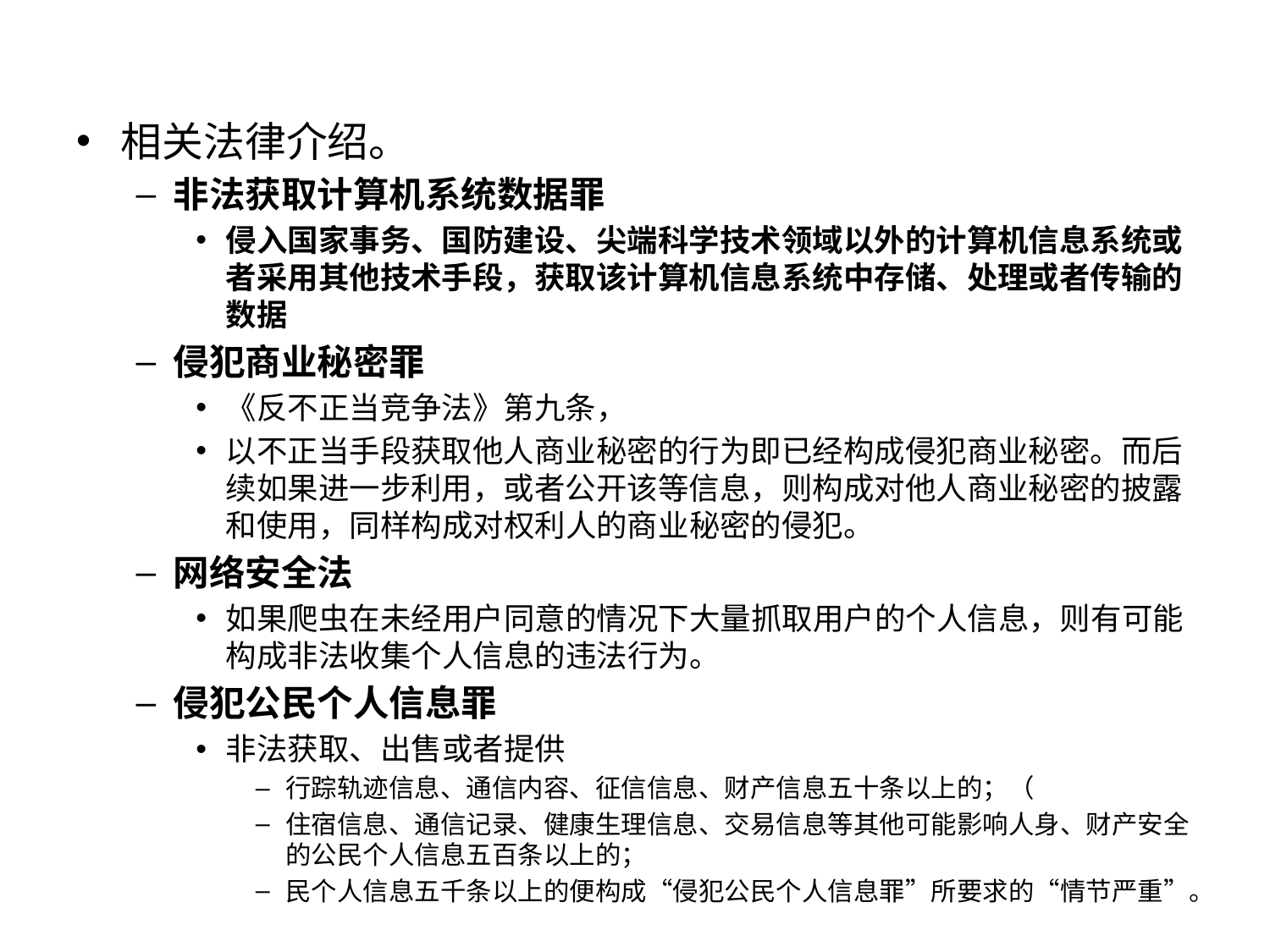

#
相关法律介绍。
非法获取计算机系统数据罪
侵入国家事务、国防建设、尖端科学技术领域以外的计算机信息系统或者采用其他技术手段，获取该计算机信息系统中存储、处理或者传输的数据
侵犯商业秘密罪
《反不正当竞争法》第九条，
以不正当手段获取他人商业秘密的行为即已经构成侵犯商业秘密。而后续如果进一步利用，或者公开该等信息，则构成对他人商业秘密的披露和使用，同样构成对权利人的商业秘密的侵犯。
网络安全法
如果爬虫在未经用户同意的情况下大量抓取用户的个人信息，则有可能构成非法收集个人信息的违法行为。
侵犯公民个人信息罪
非法获取、出售或者提供
行踪轨迹信息、通信内容、征信信息、财产信息五十条以上的；（
住宿信息、通信记录、健康生理信息、交易信息等其他可能影响人身、财产安全的公民个人信息五百条以上的；
民个人信息五千条以上的便构成“侵犯公民个人信息罪”所要求的“情节严重”。